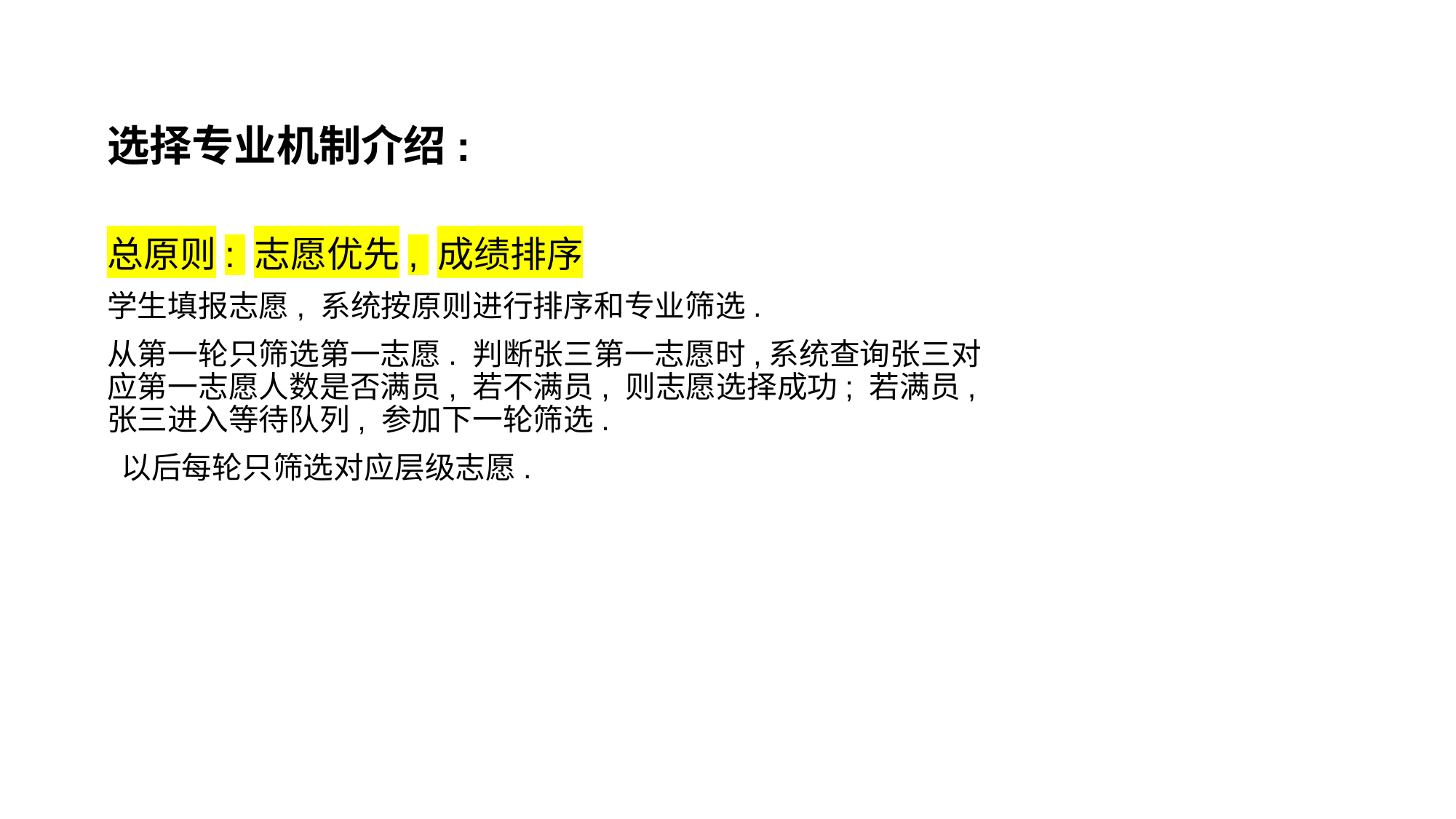

# 选择专业机制介绍:
总原则: 志愿优先, 成绩排序
学生填报志愿, 系统按原则进行排序和专业筛选.
从第一轮只筛选第一志愿. 判断张三第一志愿时,系统查询张三对应第一志愿人数是否满员, 若不满员, 则志愿选择成功; 若满员, 张三进入等待队列, 参加下一轮筛选.
 以后每轮只筛选对应层级志愿.